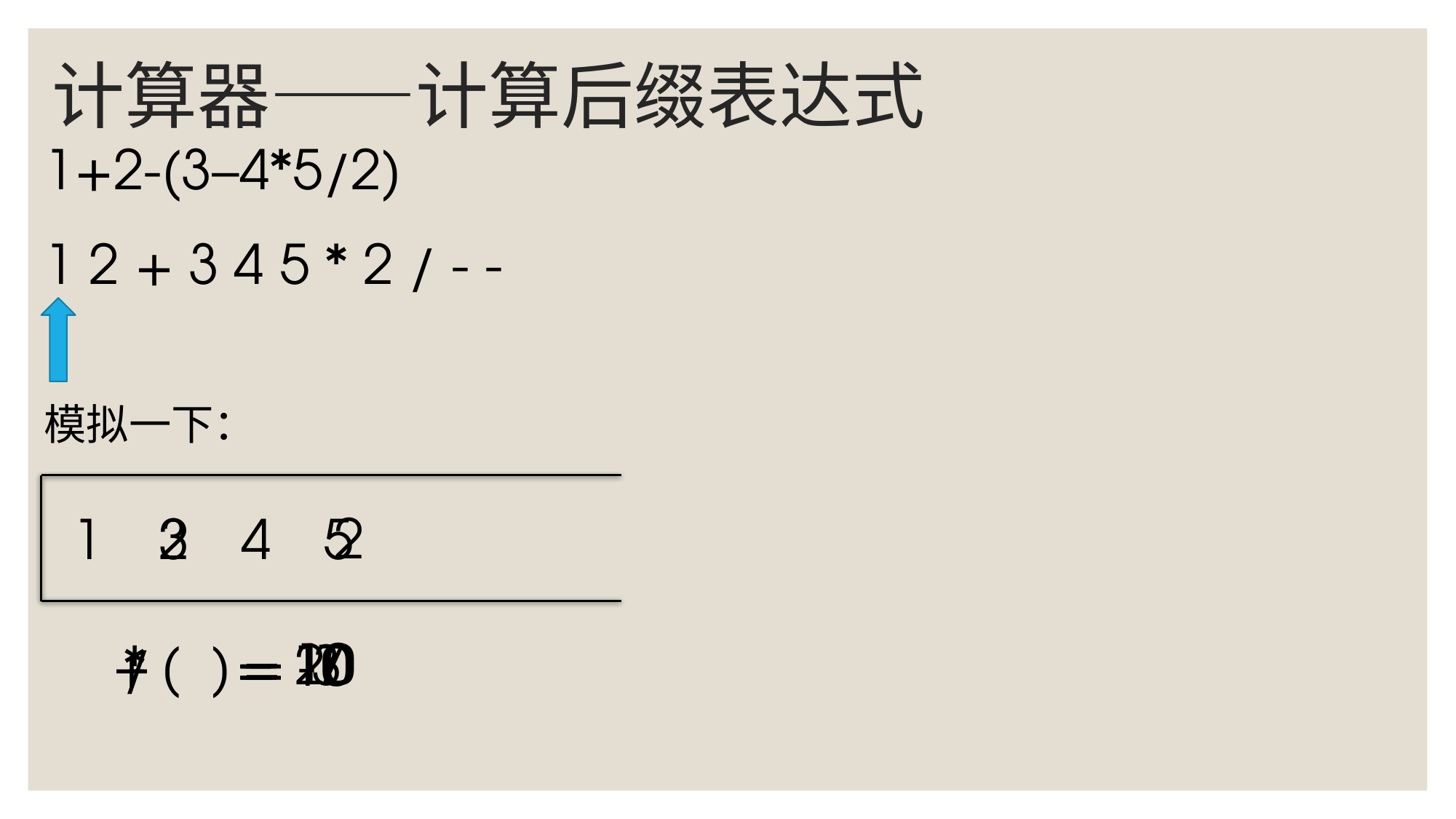

# 计算器——计算后缀表达式
1+2-(3–4*5/2)

1 2 + 3 4 5 * 2 / - -

模拟一下：

2
4
5
1
3
2
10
20
-7
3
+      =
10
*      =
- (  ) =
-      =
/      =